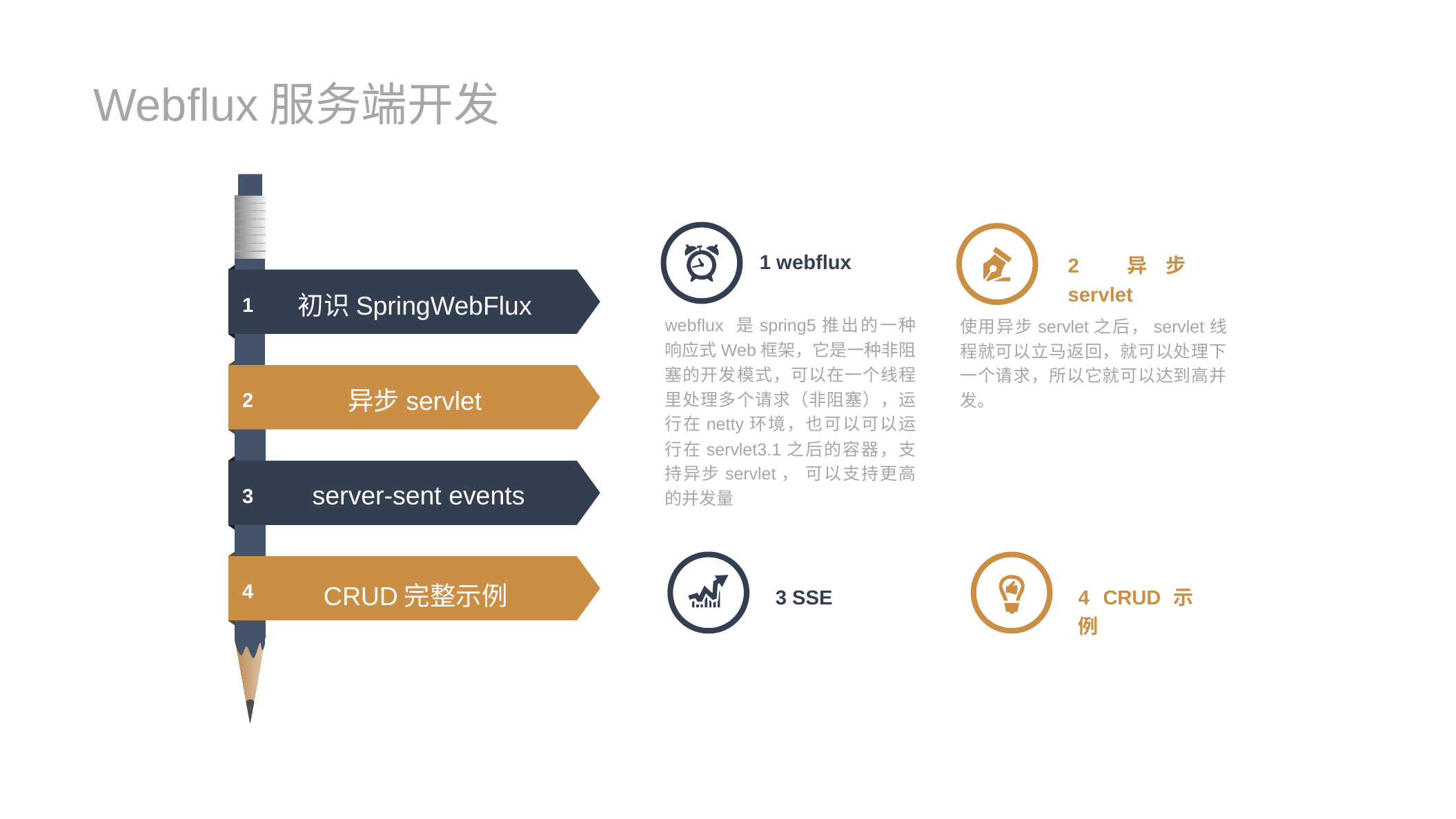

Webflux服务端开发

初识SpringWebFlux
1

异步servlet
2

server-sent events
3

CRUD完整示例
4

1 webflux
2 异步servlet

webflux 是spring5推出的一种响应式Web框架，它是一种非阻塞的开发模式，可以在一个线程里处理多个请求（非阻塞），运行在netty环境，也可以可以运行在servlet3.1之后的容器，支持异步servlet， 可以支持更高的并发量
使用异步servlet之后，servlet线程就可以立马返回，就可以处理下一个请求，所以它就可以达到高并发。

3 SSE
4 CRUD示例